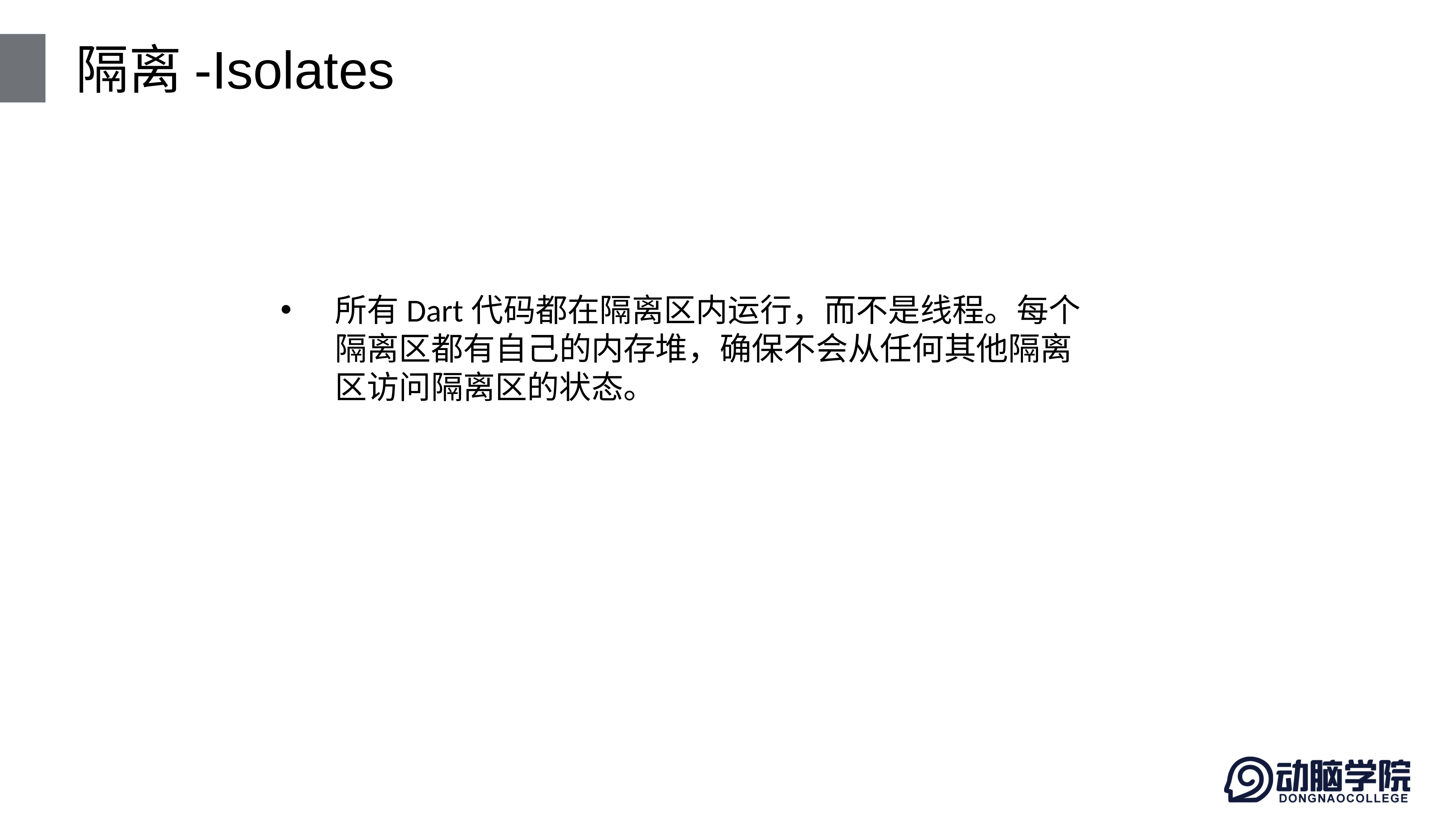

# 隔离-Isolates
所有Dart代码都在隔离区内运行，而不是线程。每个隔离区都有自己的内存堆，确保不会从任何其他隔离区访问隔离区的状态。